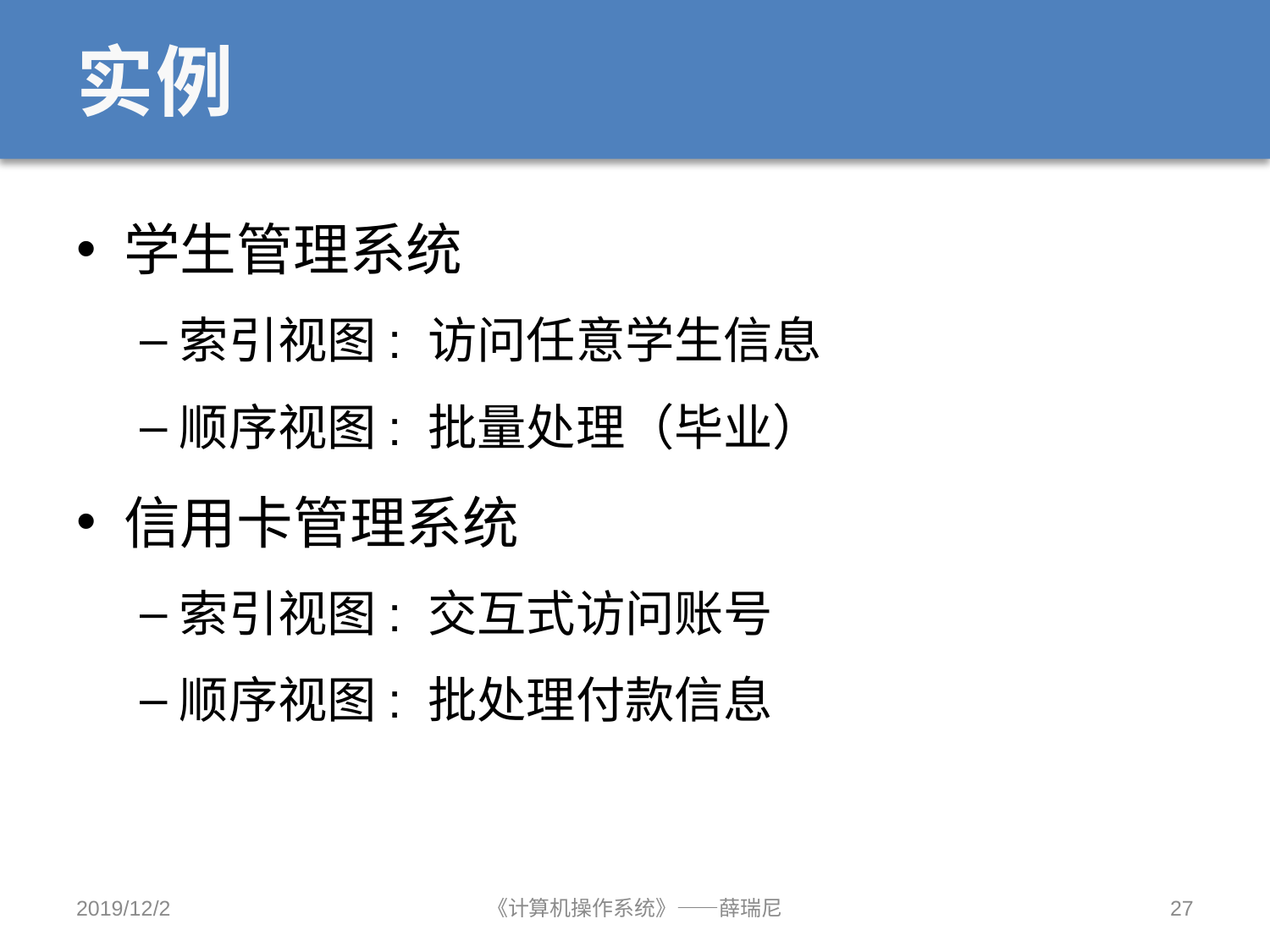

# 实例
学生管理系统
索引视图: 访问任意学生信息
顺序视图: 批量处理（毕业）
信用卡管理系统
索引视图: 交互式访问账号
顺序视图: 批处理付款信息

2019/12/2
《计算机操作系统》——薛瑞尼
27